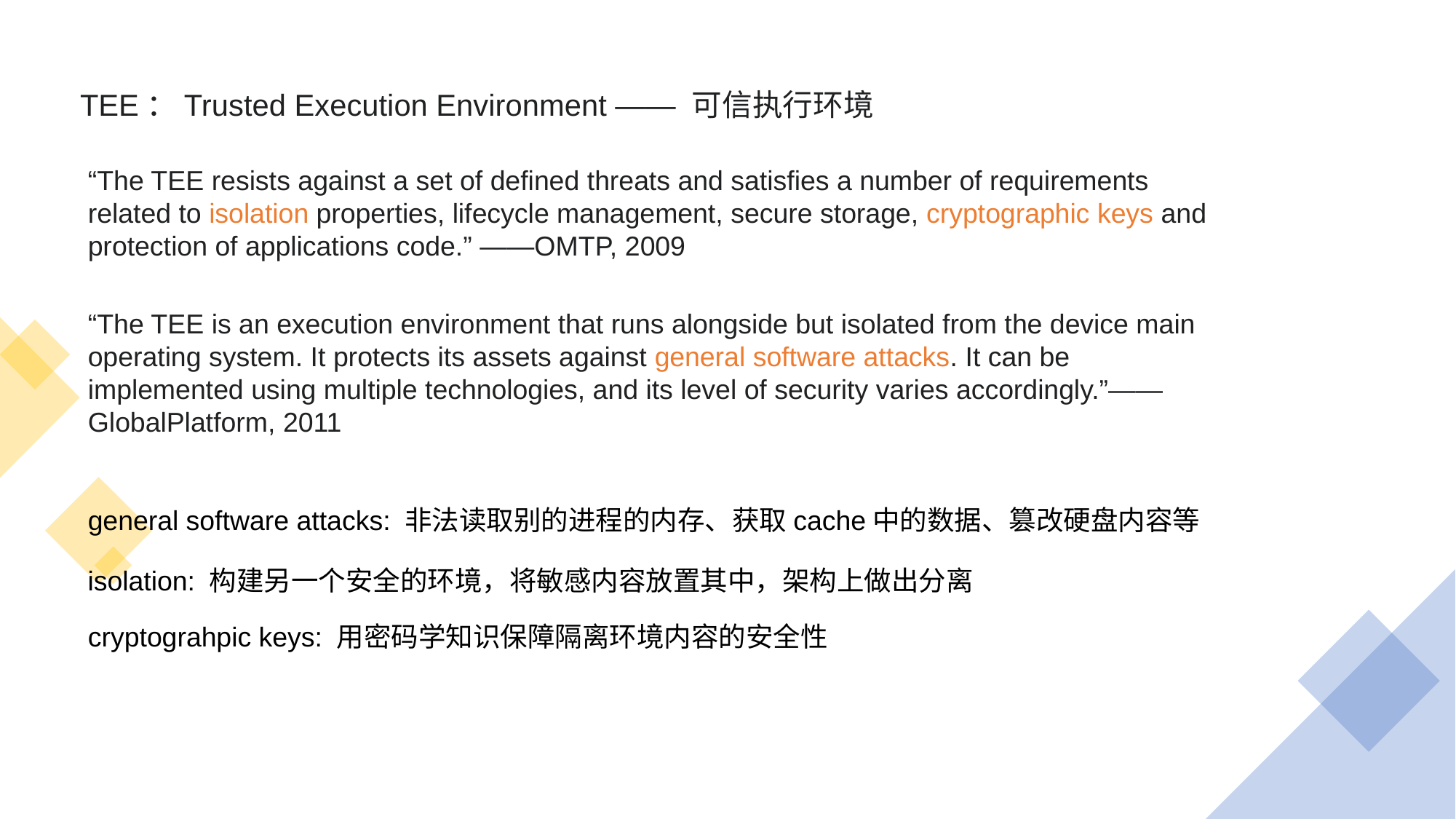

TEE：Trusted Execution Environment —— 可信执行环境
“The TEE resists against a set of defined threats and satisfies a number of requirements related to isolation properties, lifecycle management, secure storage, cryptographic keys and protection of applications code.” ——OMTP, 2009
“The TEE is an execution environment that runs alongside but isolated from the device main operating system. It protects its assets against general software attacks. It can be implemented using multiple technologies, and its level of security varies accordingly.”——GlobalPlatform, 2011

general software attacks: 非法读取别的进程的内存、获取cache中的数据、篡改硬盘内容等

isolation: 构建另一个安全的环境，将敏感内容放置其中，架构上做出分离
cryptograhpic keys: 用密码学知识保障隔离环境内容的安全性